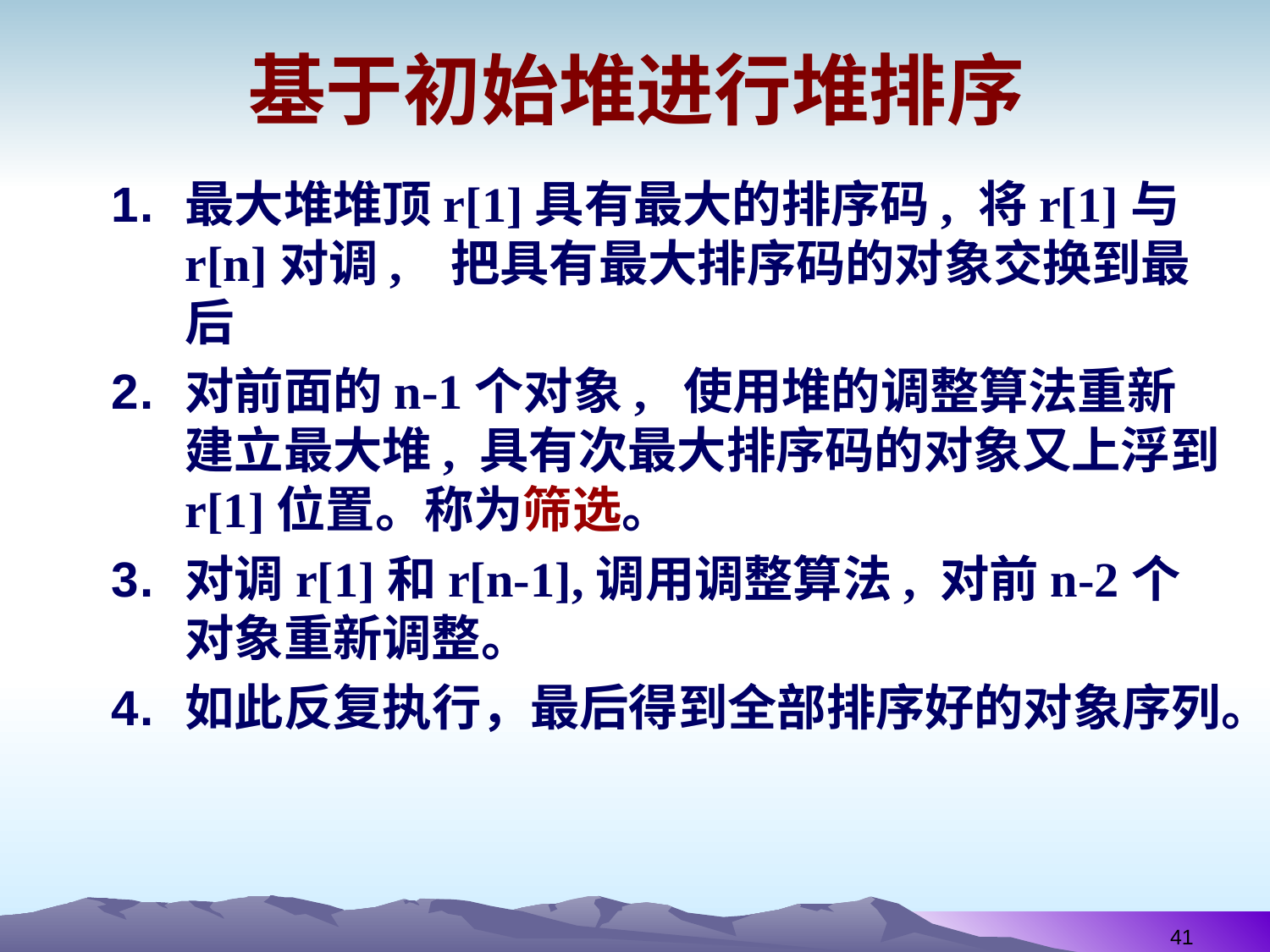

# 基于初始堆进行堆排序
最大堆堆顶r[1]具有最大的排序码, 将r[1]与 r[n]对调,   把具有最大排序码的对象交换到最后
对前面的n-1个对象,  使用堆的调整算法重新建立最大堆, 具有次最大排序码的对象又上浮到r[1]位置。称为筛选。
对调r[1]和r[n-1],调用调整算法, 对前n-2个对象重新调整。
如此反复执行，最后得到全部排序好的对象序列。
41